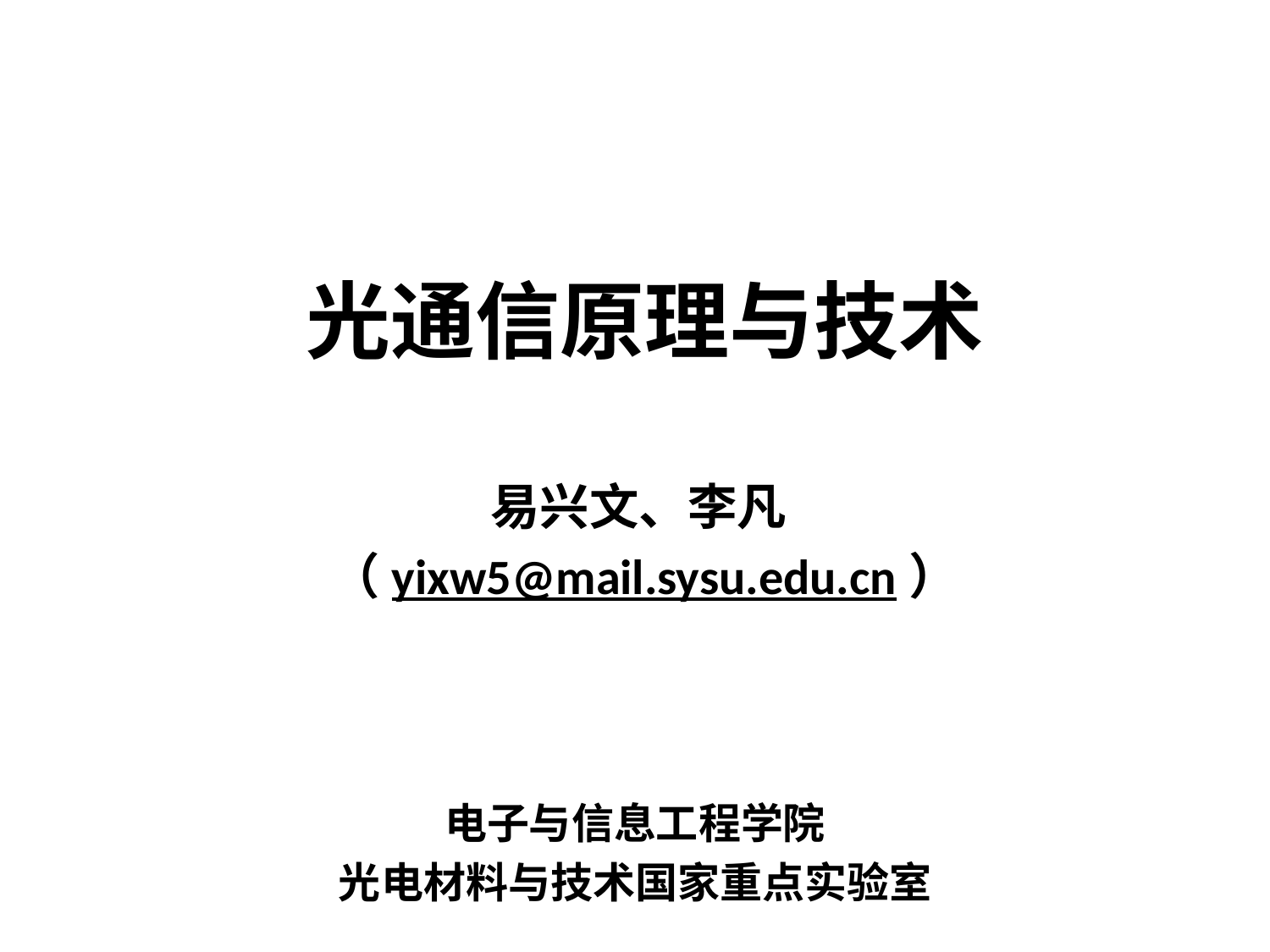

# 光通信原理与技术
易兴文、李凡
（yixw5@mail.sysu.edu.cn）
电子与信息工程学院
光电材料与技术国家重点实验室